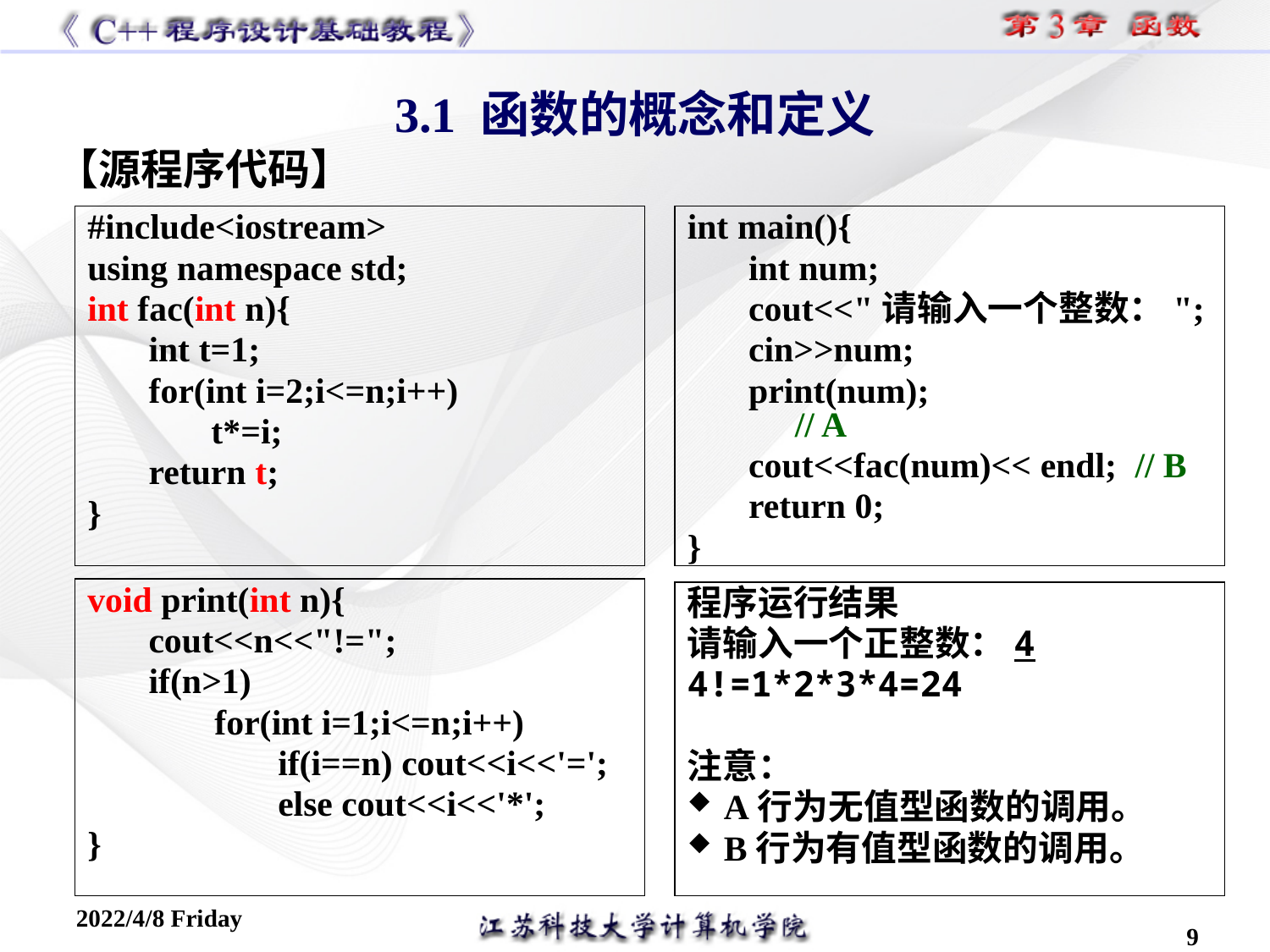

3.1 函数的概念和定义
【源程序代码】
#include<iostream>
using namespace std;
int fac(int n){
int t=1;
for(int i=2;i<=n;i++)
t*=i;
return t;
}
int main(){
int num;
cout<<"请输入一个整数：";
cin>>num;
print(num); 		       // A
cout<<fac(num)<< endl;  // B
return 0;
}
void print(int n){
cout<<n<<"!=";
if(n>1)
for(int i=1;i<=n;i++)
if(i==n) cout<<i<<'=';
else cout<<i<<'*';
}
程序运行结果
请输入一个正整数：4
4!=1*2*3*4=24

注意：
A行为无值型函数的调用。
B行为有值型函数的调用。